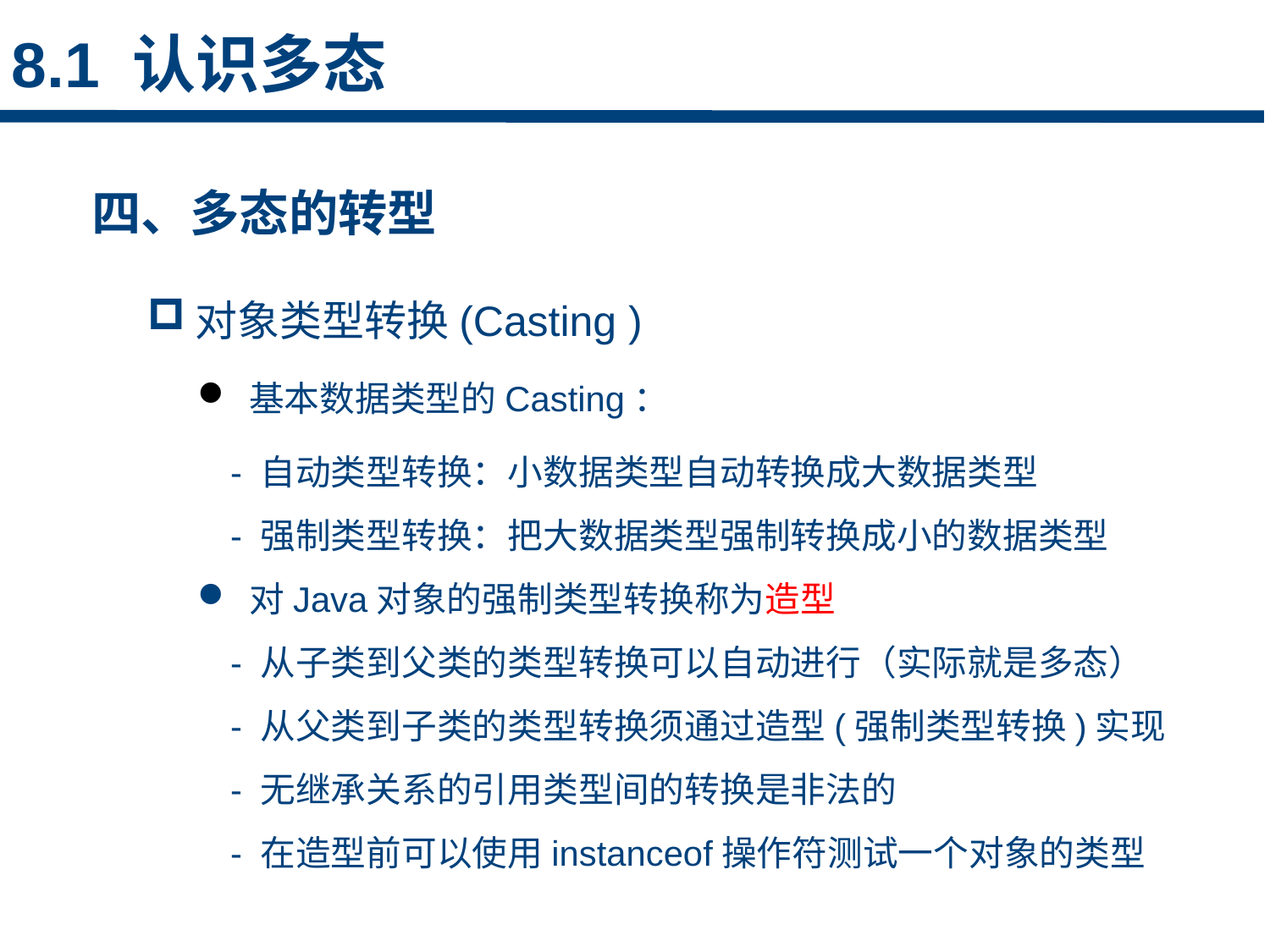

8.1 认识多态
四、多态的转型
对象类型转换(Casting )
 基本数据类型的Casting：
  - 自动类型转换：小数据类型自动转换成大数据类型
  - 强制类型转换：把大数据类型强制转换成小的数据类型
 对Java对象的强制类型转换称为造型
  - 从子类到父类的类型转换可以自动进行（实际就是多态）
  - 从父类到子类的类型转换须通过造型(强制类型转换)实现
  - 无继承关系的引用类型间的转换是非法的
  - 在造型前可以使用instanceof操作符测试一个对象的类型
点击添加文本
点击添加文本
点击添加文本
点击添加文本